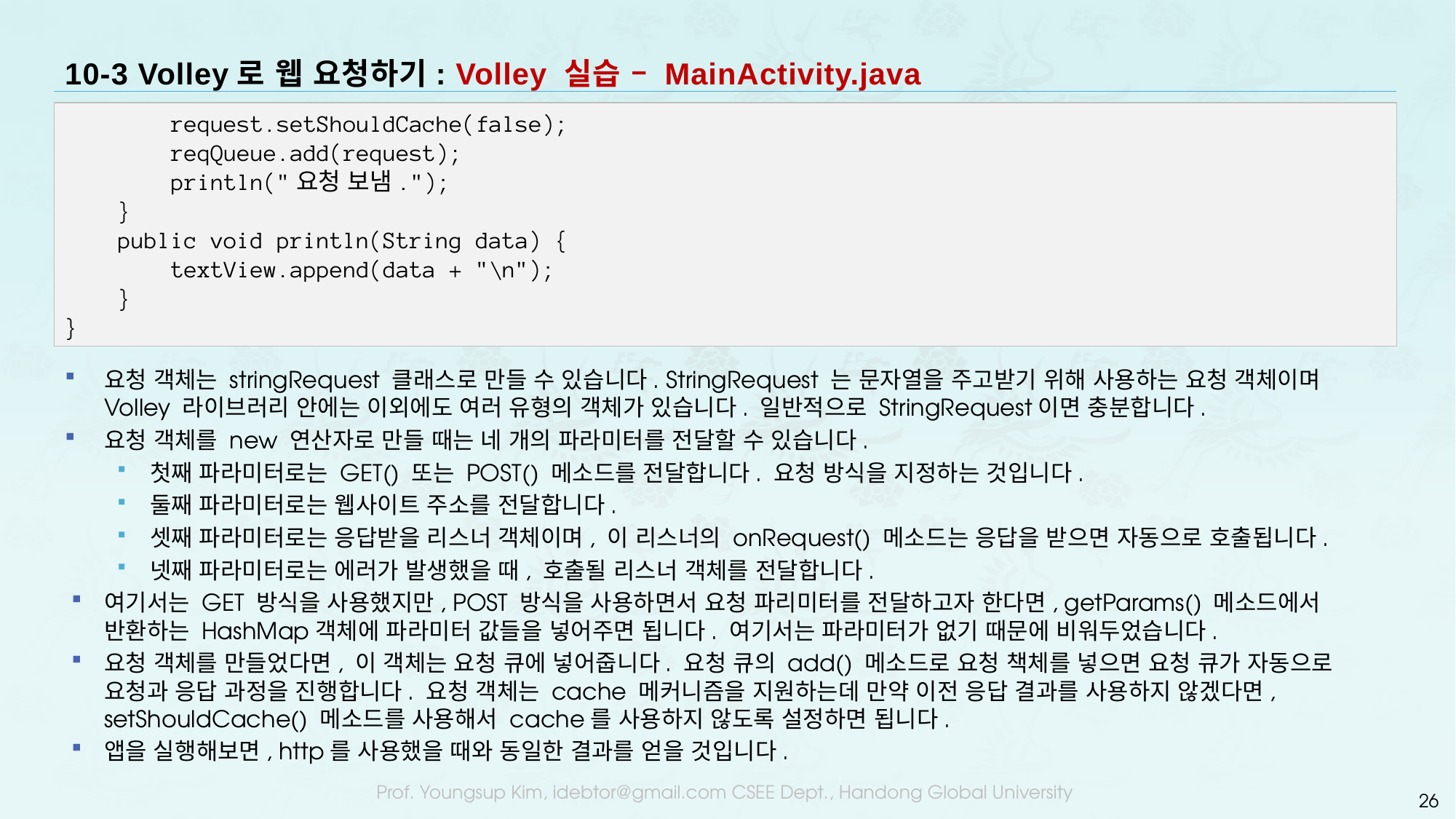

# 10-3 Volley로 웹 요청하기: Volley 실습 – MainActivity.java

요청 객체는 stringRequest 클래스로 만들 수 있습니다. StringRequest 는 문자열을 주고받기 위해 사용하는 요청 객체이며 Volley 라이브러리 안에는 이외에도 여러 유형의 객체가 있습니다. 일반적으로 StringRequest이면 충분합니다.
요청 객체를 new 연산자로 만들 때는 네 개의 파라미터를 전달할 수 있습니다.
첫째 파라미터로는 GET() 또는 POST() 메소드를 전달합니다. 요청 방식을 지정하는 것입니다.
둘째 파라미터로는 웹사이트 주소를 전달합니다.
셋째 파라미터로는 응답받을 리스너 객체이며, 이 리스너의 onRequest() 메소드는 응답을 받으면 자동으로 호출됩니다.
넷째 파라미터로는 에러가 발생했을 때, 호출될 리스너 객체를 전달합니다.
여기서는 GET 방식을 사용했지만, POST 방식을 사용하면서 요청 파리미터를 전달하고자 한다면, getParams() 메소드에서 반환하는 HashMap객체에 파라미터 값들을 넣어주면 됩니다. 여기서는 파라미터가 없기 때문에 비워두었습니다.
요청 객체를 만들었다면, 이 객체는 요청 큐에 넣어줍니다. 요청 큐의 add() 메소드로 요청 책체를 넣으면 요청 큐가 자동으로 요청과 응답 과정을 진행합니다. 요청 객체는 cache 메커니즘을 지원하는데 만약 이전 응답 결과를 사용하지 않겠다면, setShouldCache() 메소드를 사용해서 cache를 사용하지 않도록 설정하면 됩니다.
앱을 실행해보면, http를 사용했을 때와 동일한 결과를 얻을 것입니다.
        request.setShouldCache(false);
        reqQueue.add(request);
        println("요청 보냄.");
    }
    public void println(String data) {
        textView.append(data + "\n");
    }
}
26